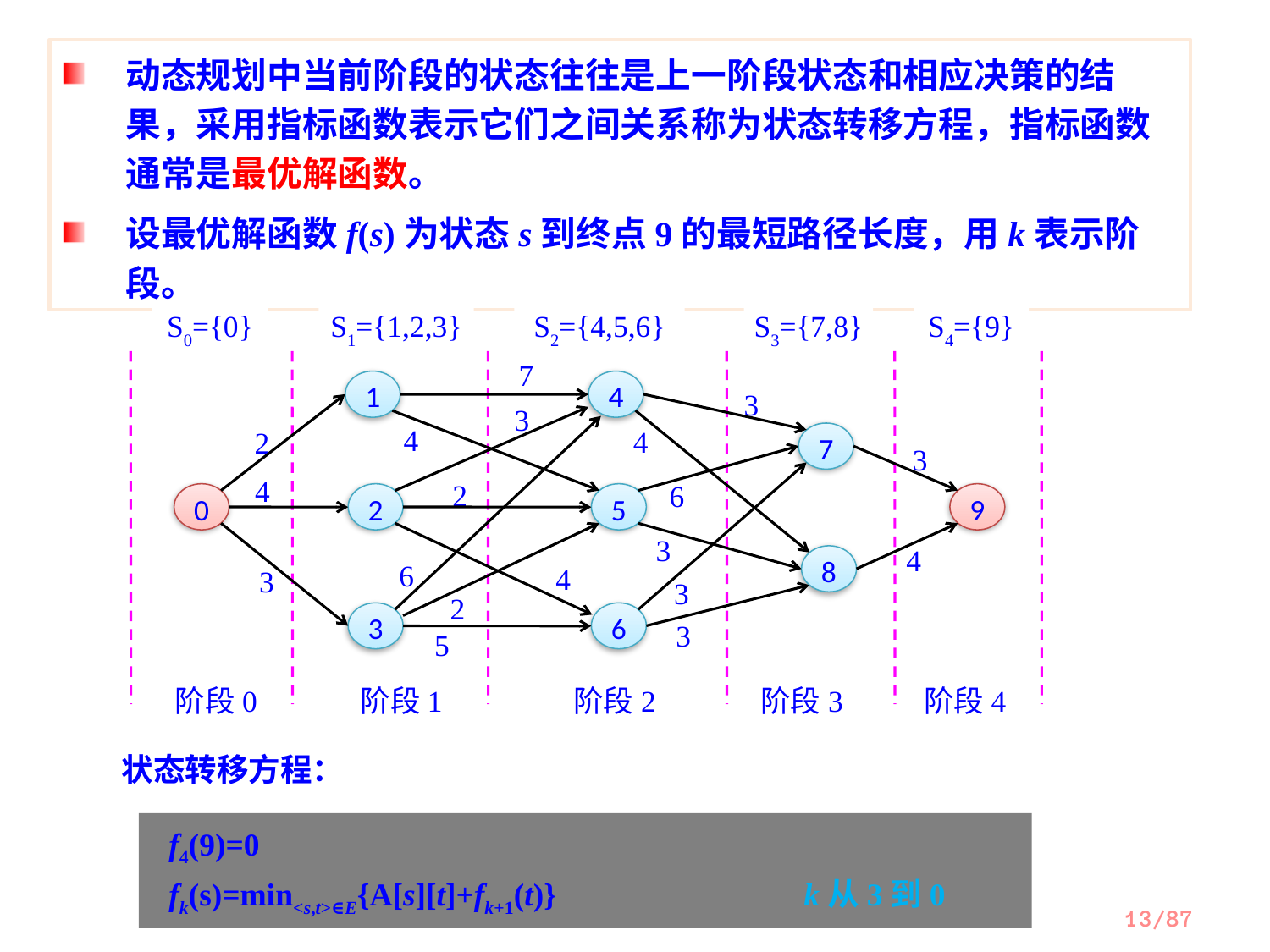

动态规划中当前阶段的状态往往是上一阶段状态和相应决策的结果，采用指标函数表示它们之间关系称为状态转移方程，指标函数通常是最优解函数。
设最优解函数f(s)为状态s到终点9的最短路径长度，用k表示阶段。
S0={0}
S1={1,2,3}
S2={4,5,6}
S3={7,8}
S4={9}

7
1
4
3

3

4
4
7
2
3

4
2
6
0
2
5
9

3
4
8
6
4
3
3

2
3
6
3

5
阶段0
阶段1
阶段2
阶段3
阶段4
状态转移方程：
f4(9)=0
fk(s)=min<s,t>∈E{A[s][t]+fk+1(t)}		k从3到0
13/87